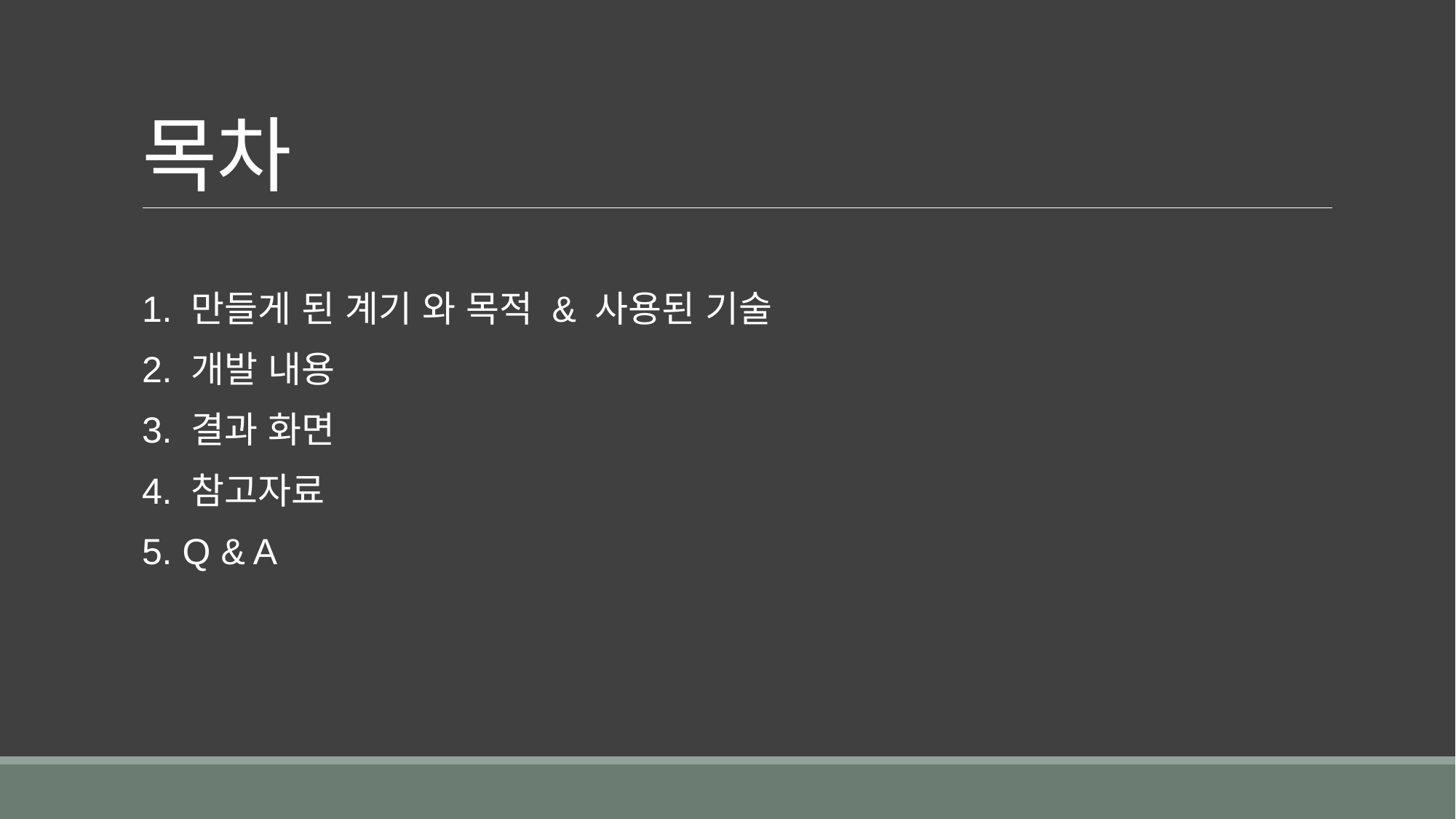

# 목차

1. 만들게 된 계기 와 목적 & 사용된 기술
2. 개발 내용
3. 결과 화면
4. 참고자료
5. Q & A